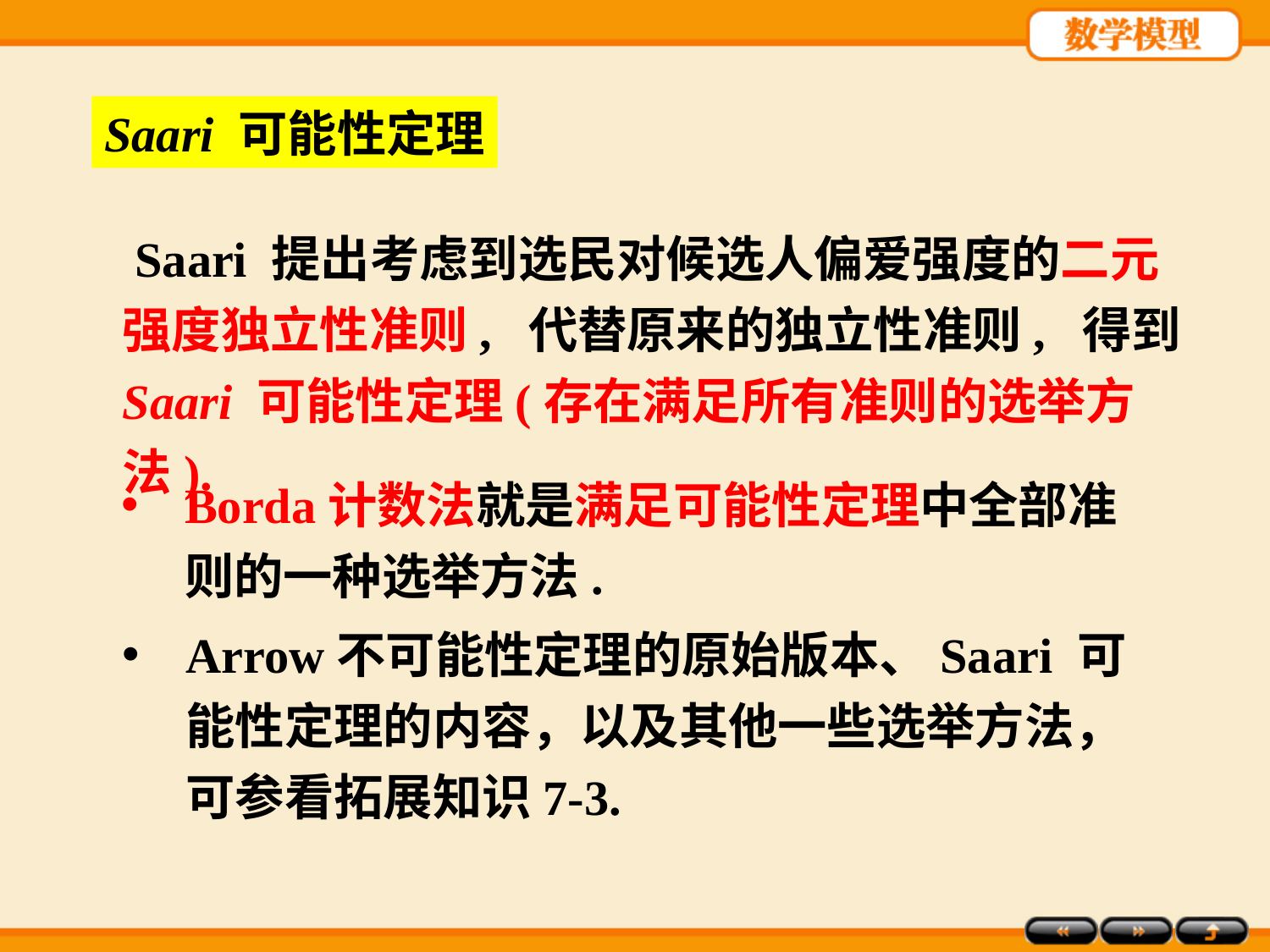

Saari 可能性定理
 Saari 提出考虑到选民对候选人偏爱强度的二元强度独立性准则,  代替原来的独立性准则,  得到Saari 可能性定理(存在满足所有准则的选举方法).
Borda计数法就是满足可能性定理中全部准则的一种选举方法.
Arrow不可能性定理的原始版本、Saari 可能性定理的内容，以及其他一些选举方法，可参看拓展知识7-3.